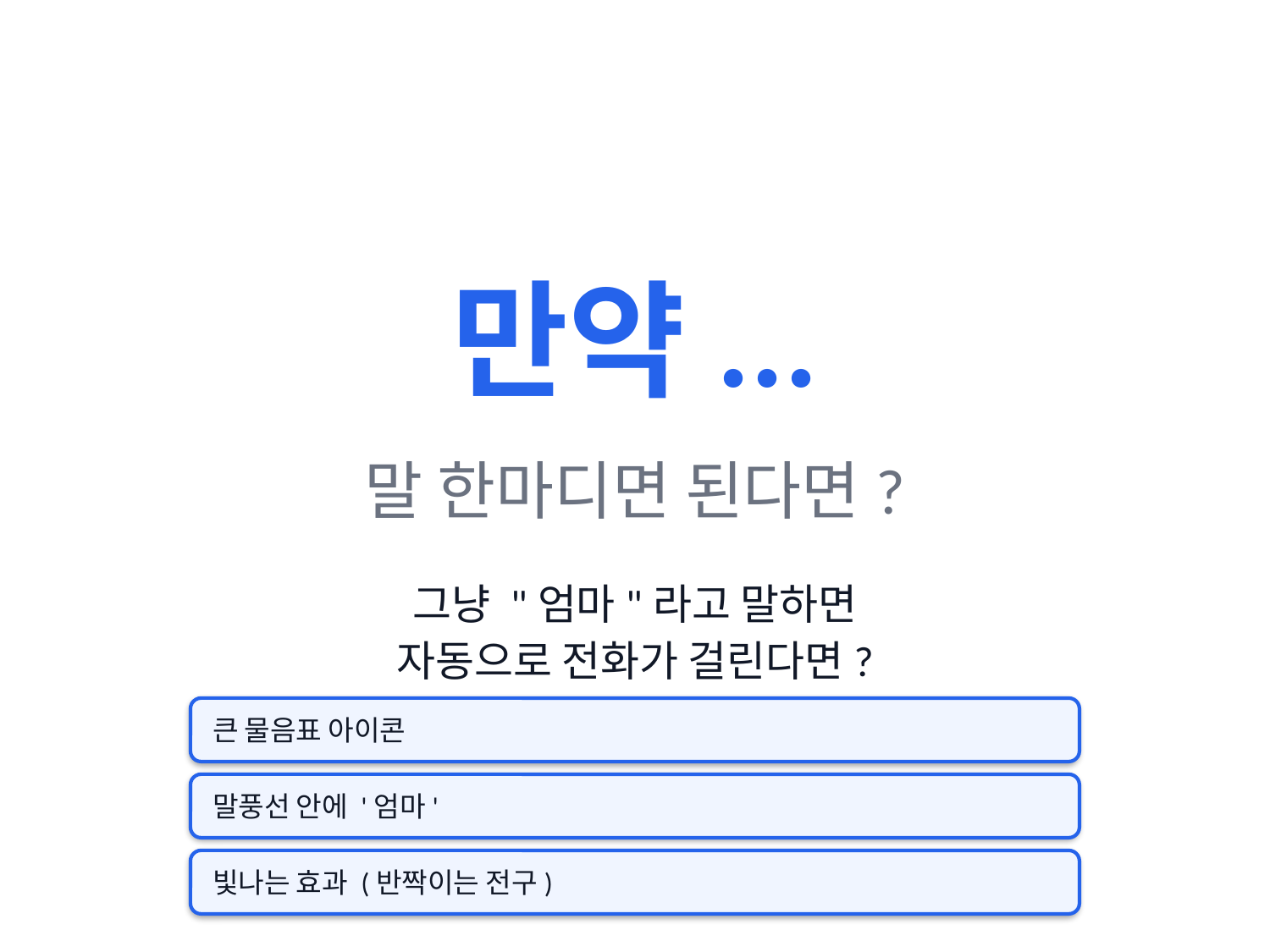

만약...
말 한마디면 된다면?
그냥 "엄마"라고 말하면
자동으로 전화가 걸린다면?
큰 물음표 아이콘
말풍선 안에 '엄마'
빛나는 효과 (반짝이는 전구)